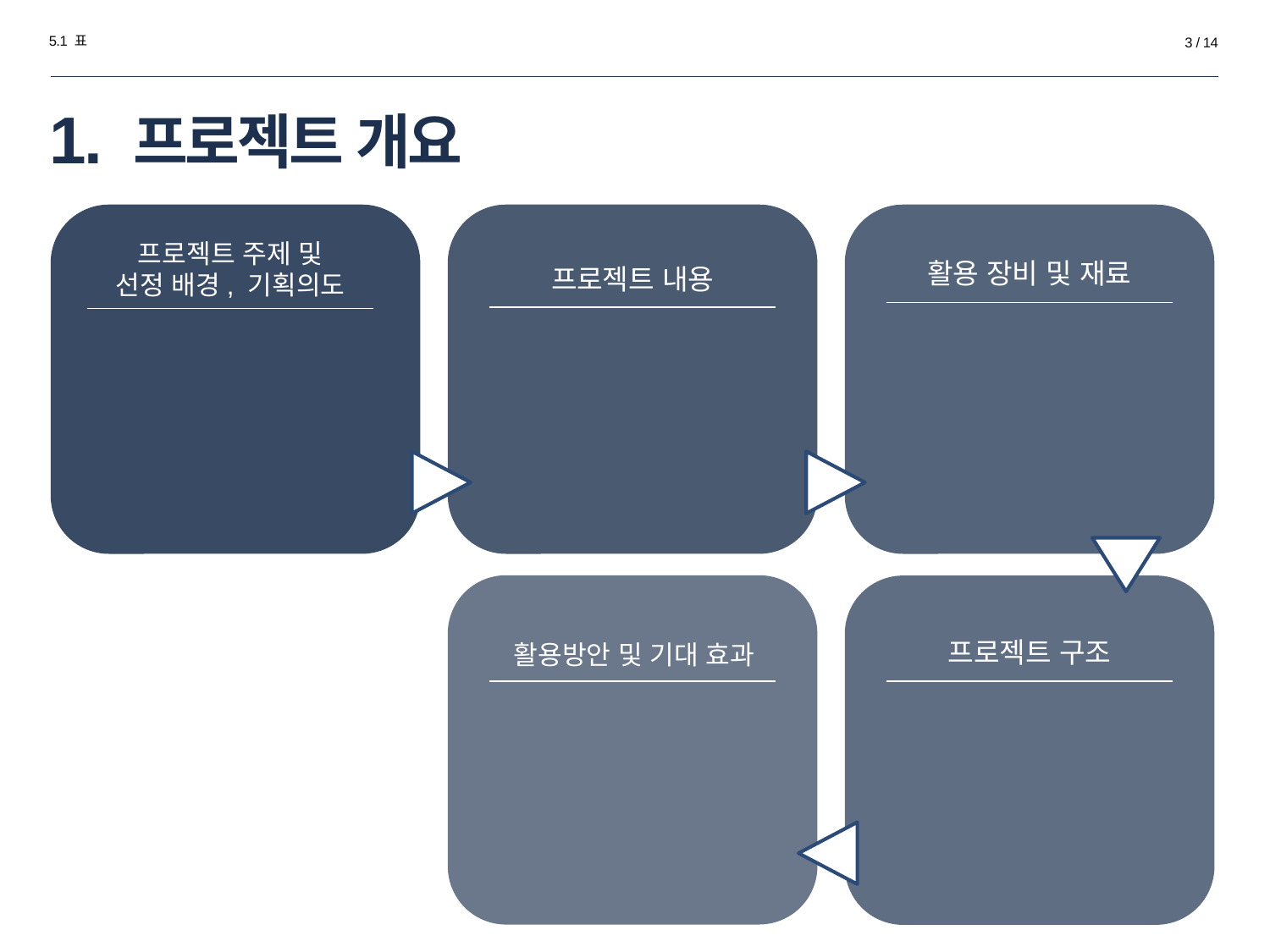

5.1 표
3 / 14
# 1. 프로젝트 개요

프로젝트 주제 및
선정 배경, 기획의도
활용 장비 및 재료
프로젝트 내용
프로젝트 구조
활용방안 및 기대 효과